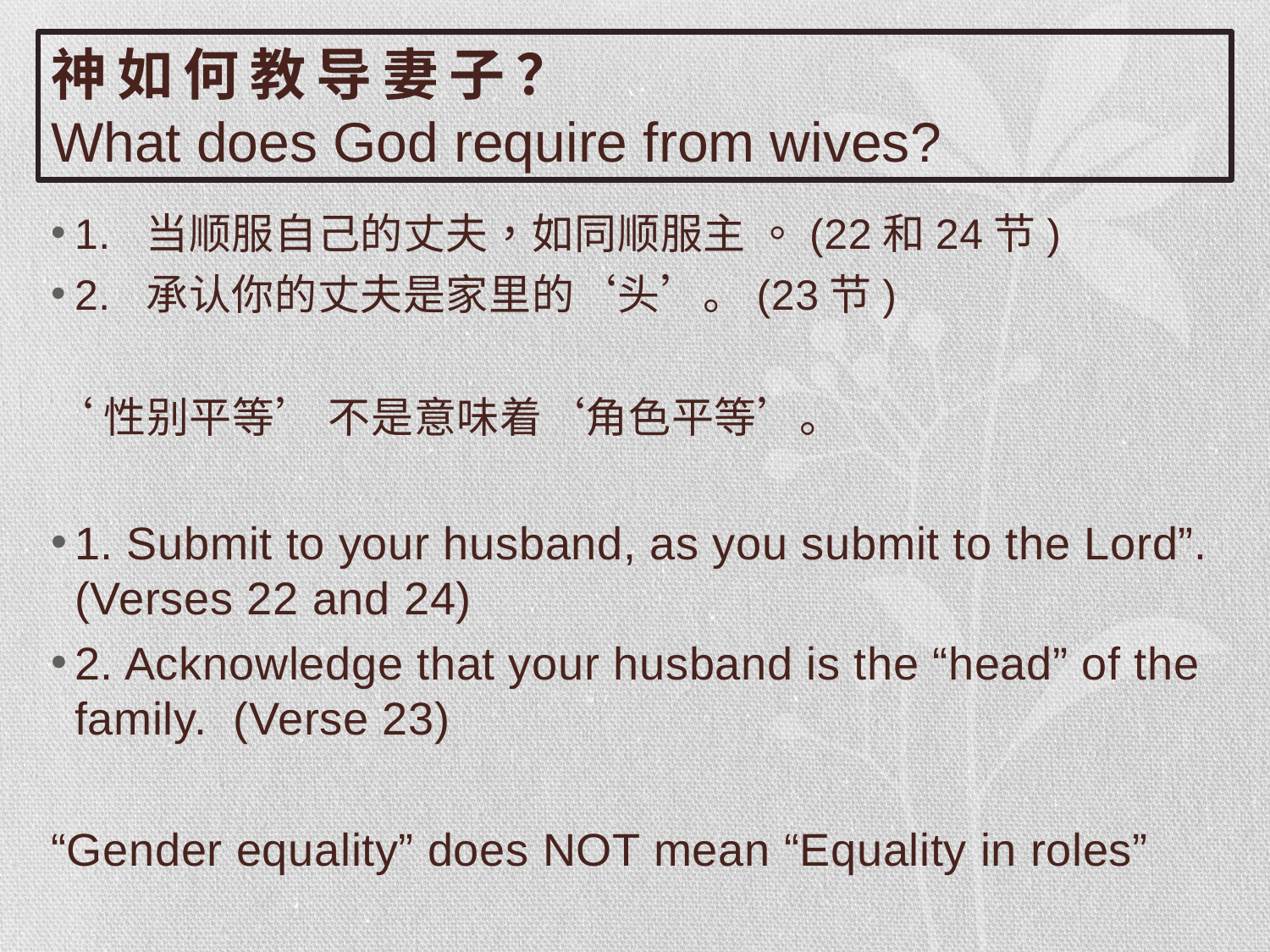

# 神如何教导妻子？ What does God require from wives?
1.  当顺服自己的丈夫，如同顺服主 。(22和24节)
2.  承认你的丈夫是家里的‘头’。(23节)

‘性别平等’ 不是意味着‘角色平等’。

1. Submit to your husband, as you submit to the Lord”. (Verses 22 and 24)
2. Acknowledge that your husband is the “head” of the family.  (Verse 23)

“Gender equality” does NOT mean “Equality in roles”